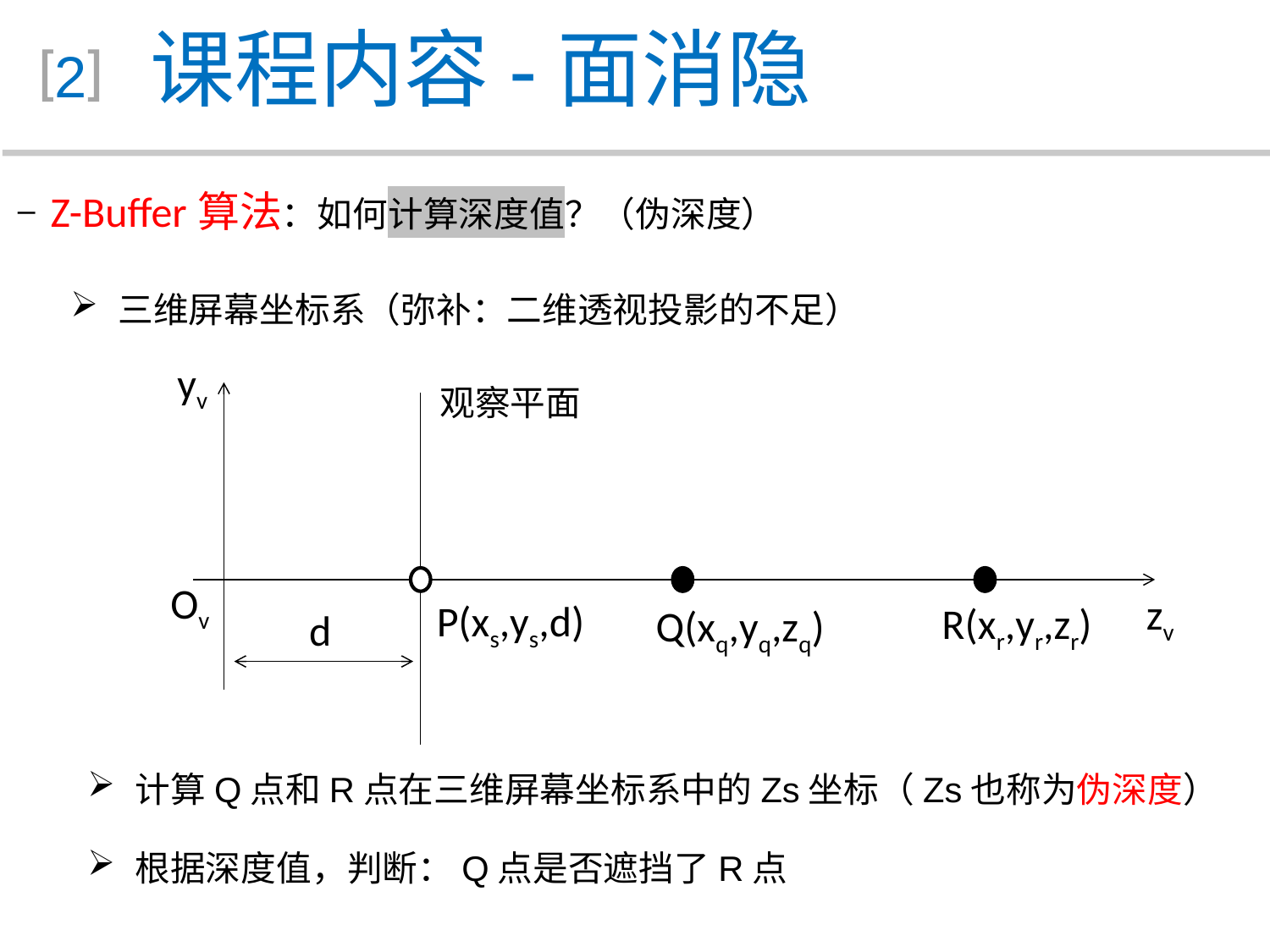

课程内容-面消隐
2

  Z-Buffer算法：如何计算深度值？（伪深度）

三维屏幕坐标系（弥补：二维透视投影的不足）
yv
观察平面

Ov
zv
P(xs,ys,d)
R(xr,yr,zr)
d
Q(xq,yq,zq)
计算Q点和R点在三维屏幕坐标系中的Zs坐标（Zs也称为伪深度）
根据深度值，判断：Q点是否遮挡了R点